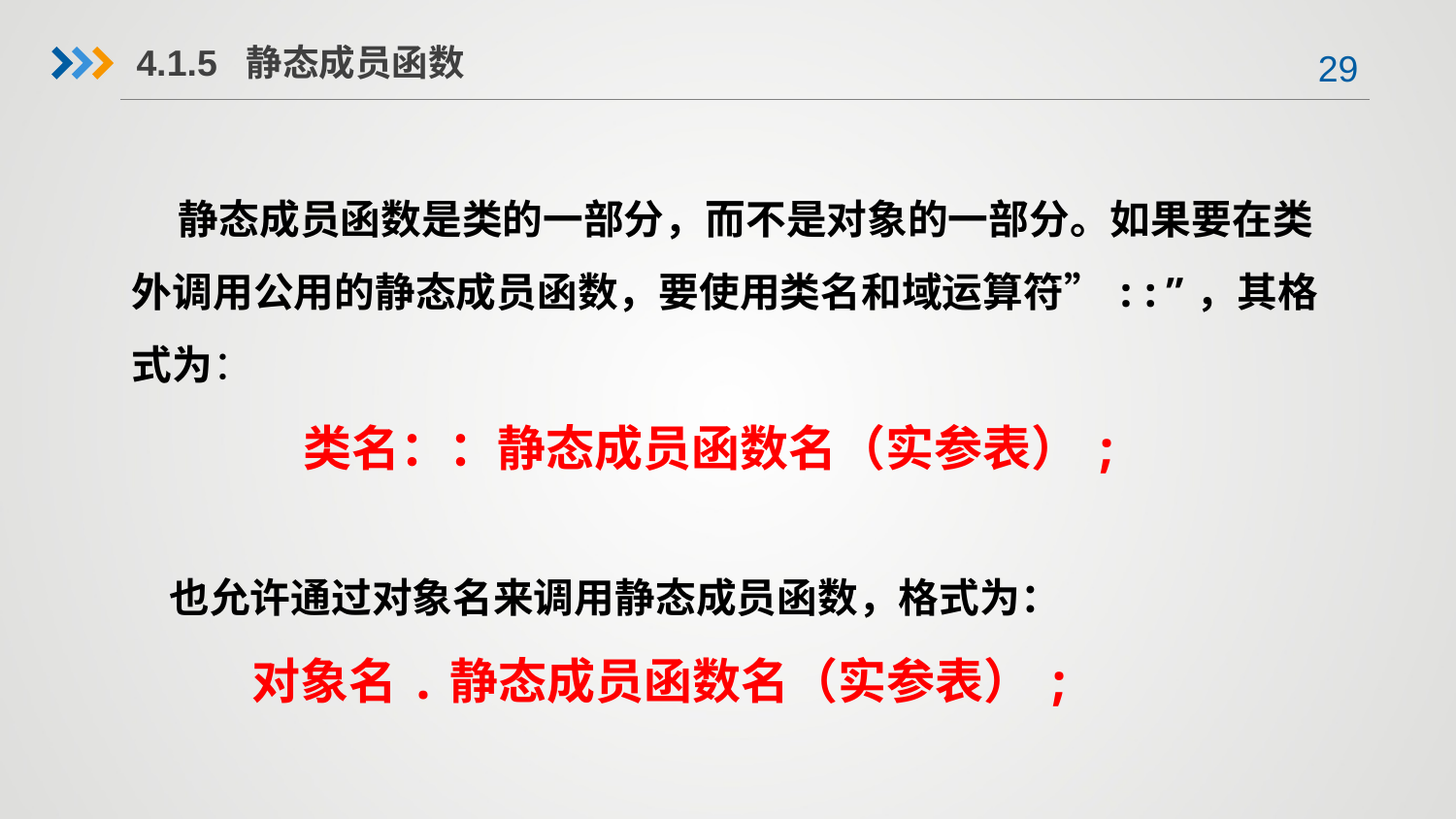

4.1.5  静态成员函数
    静态成员函数是类的一部分，而不是对象的一部分。如果要在类外调用公用的静态成员函数，要使用类名和域运算符”::”，其格式为：
                  类名：：静态成员函数名（实参表）;

   也允许通过对象名来调用静态成员函数，格式为：
            对象名.静态成员函数名（实参表）;